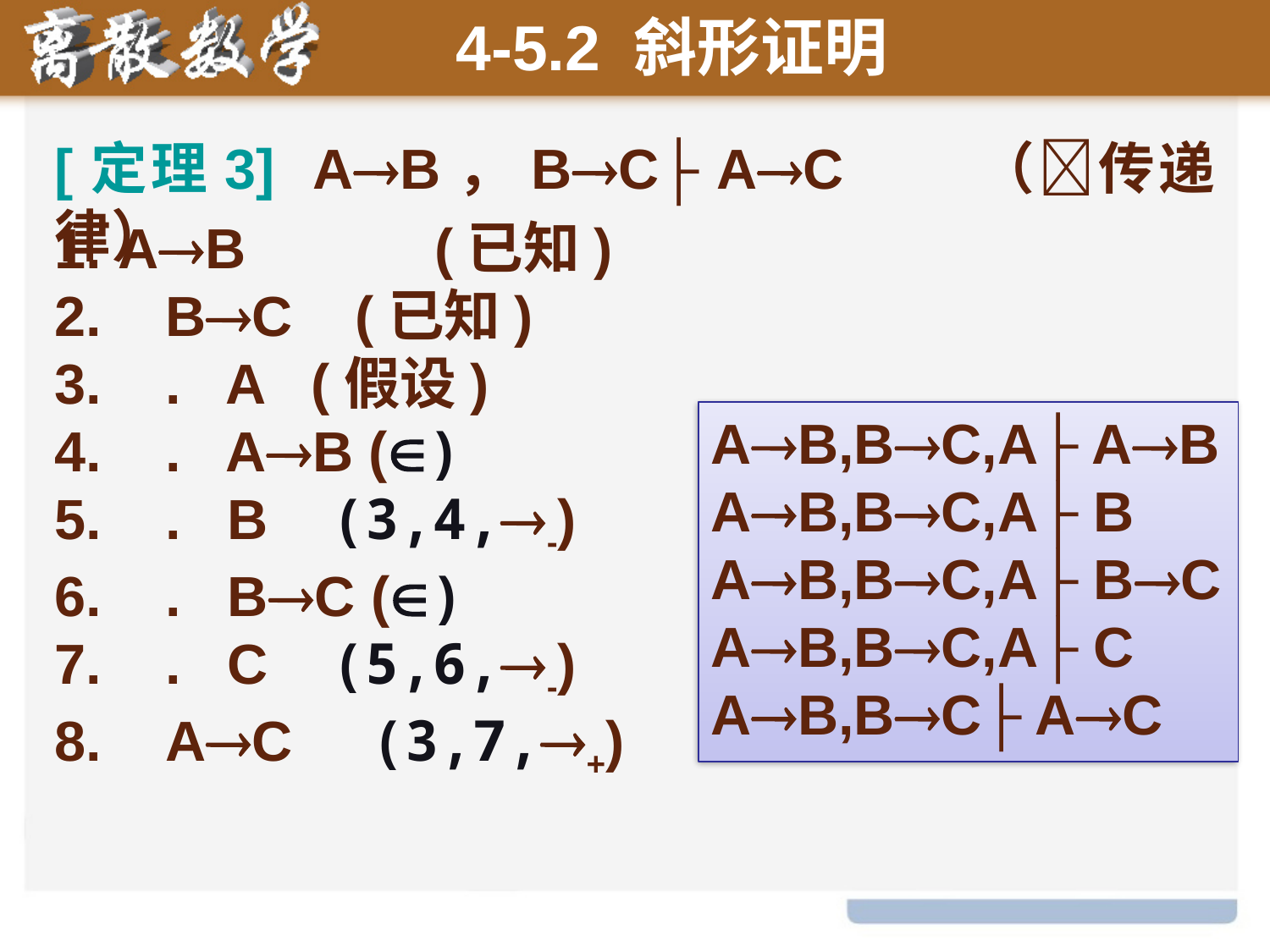

4-5.2 斜形证明
[定理3] A→B，B→C├ A→C 	（→传递律）
A→B	    (已知)
   B→C    (已知)
   .   A   (假设)
   .   A→B (∈)
   .   B    (3,4,→-)
   .   B→C (∈)
   .   C    (5,6,→-)
   A→C     (3,7,→+)
A→B,B→C,A├ A→B
A→B,B→C,A├ B
A→B,B→C,A├ B→C
A→B,B→C,A├ C
A→B,B→C├ A→C